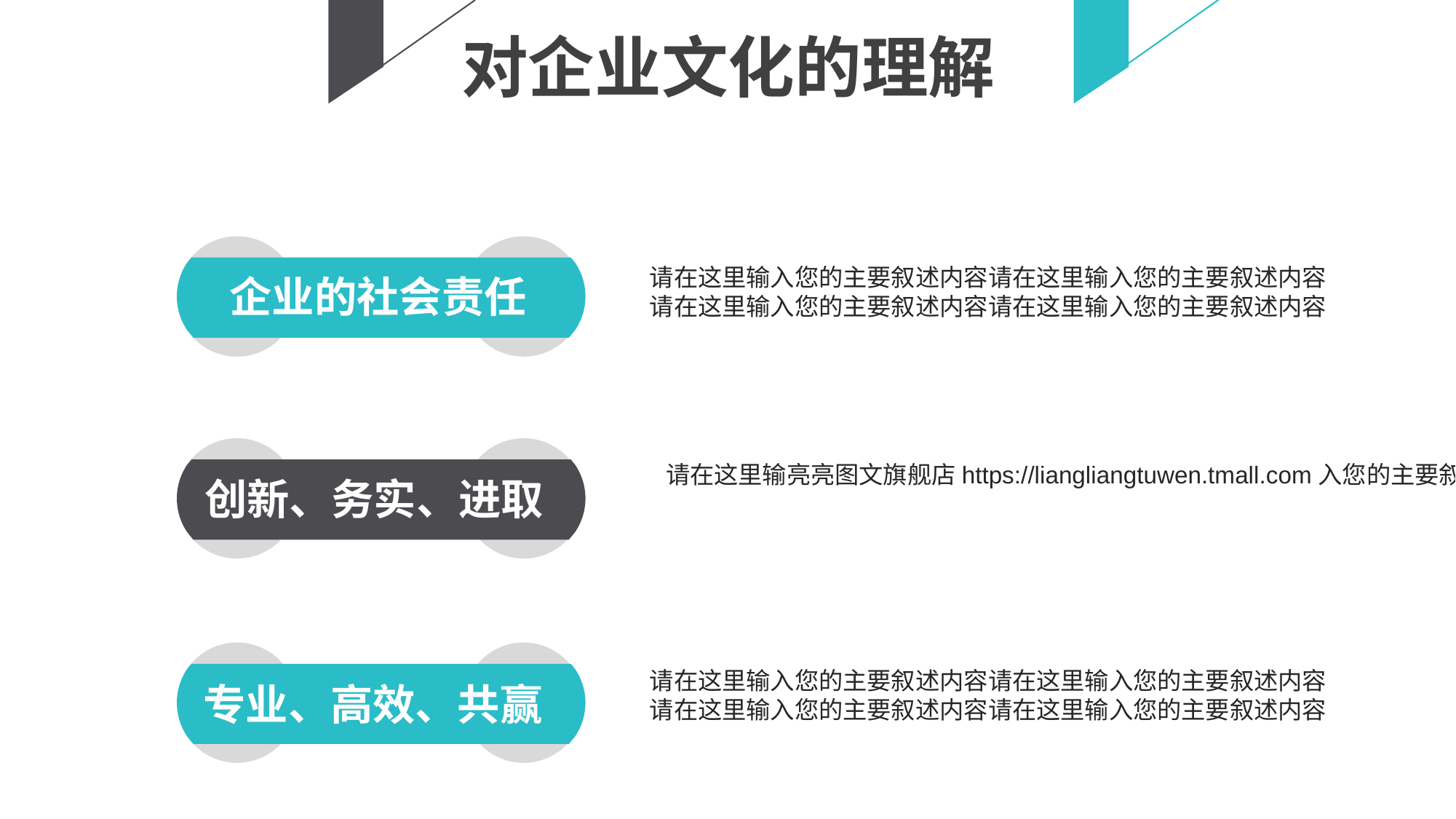

对企业文化的理解

企业的社会责任
请在这里输入您的主要叙述内容请在这里输入您的主要叙述内容
请在这里输入您的主要叙述内容请在这里输入您的主要叙述内容

创新、务实、进取
请在这里输亮亮图文旗舰店https://liangliangtuwen.tmall.com入您的主要叙述内容

专业、高效、共赢
请在这里输入您的主要叙述内容请在这里输入您的主要叙述内容
请在这里输入您的主要叙述内容请在这里输入您的主要叙述内容